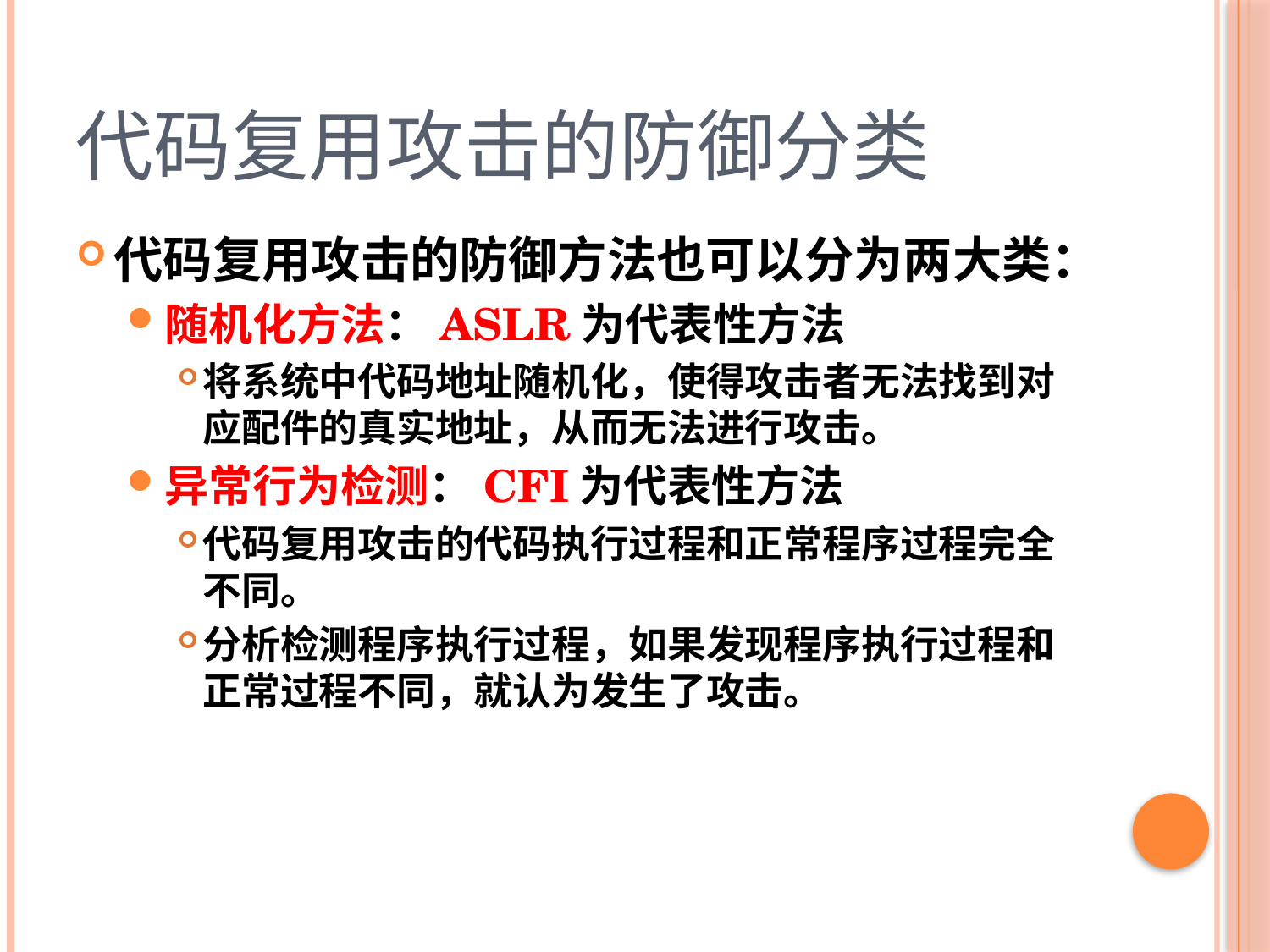

# 代码复用攻击的防御分类
代码复用攻击的防御方法也可以分为两大类：
随机化方法：ASLR为代表性方法
将系统中代码地址随机化，使得攻击者无法找到对应配件的真实地址，从而无法进行攻击。
异常行为检测：CFI为代表性方法
代码复用攻击的代码执行过程和正常程序过程完全不同。
分析检测程序执行过程，如果发现程序执行过程和正常过程不同，就认为发生了攻击。